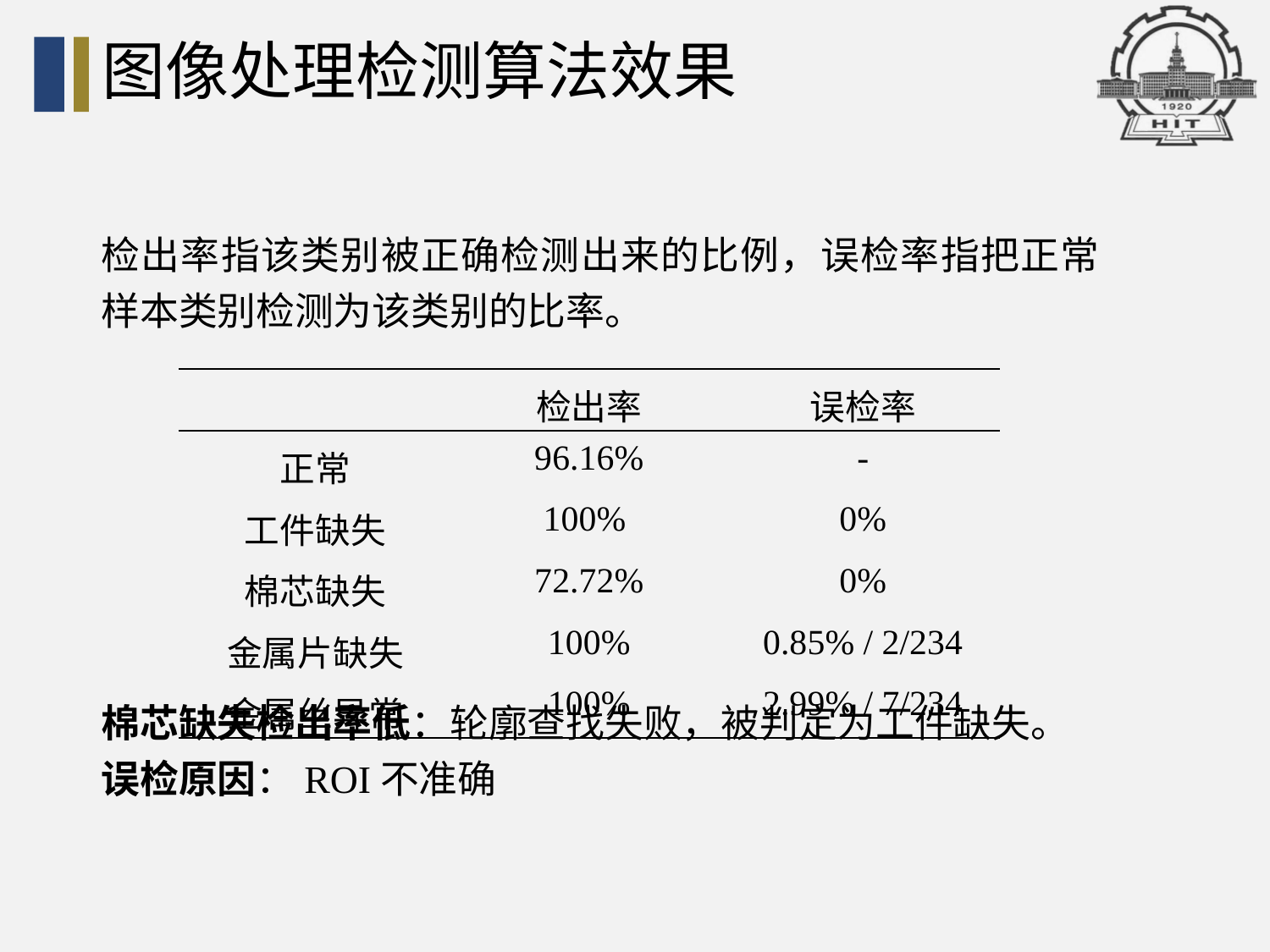

# 图像处理检测算法效果
检出率指该类别被正确检测出来的比例，误检率指把正常样本类别检测为该类别的比率。
|  | 检出率 | 误检率 |
| --- | --- | --- |
| 正常 | 96.16% | - |
| 工件缺失 | 100% | 0% |
| 棉芯缺失 | 72.72% | 0% |
| 金属片缺失 | 100% | 0.85% / 2/234 |
| 金属丝异常 | 100% | 2.99% / 7/234 |
棉芯缺失检出率低：轮廓查找失败，被判定为工件缺失。
误检原因：ROI不准确